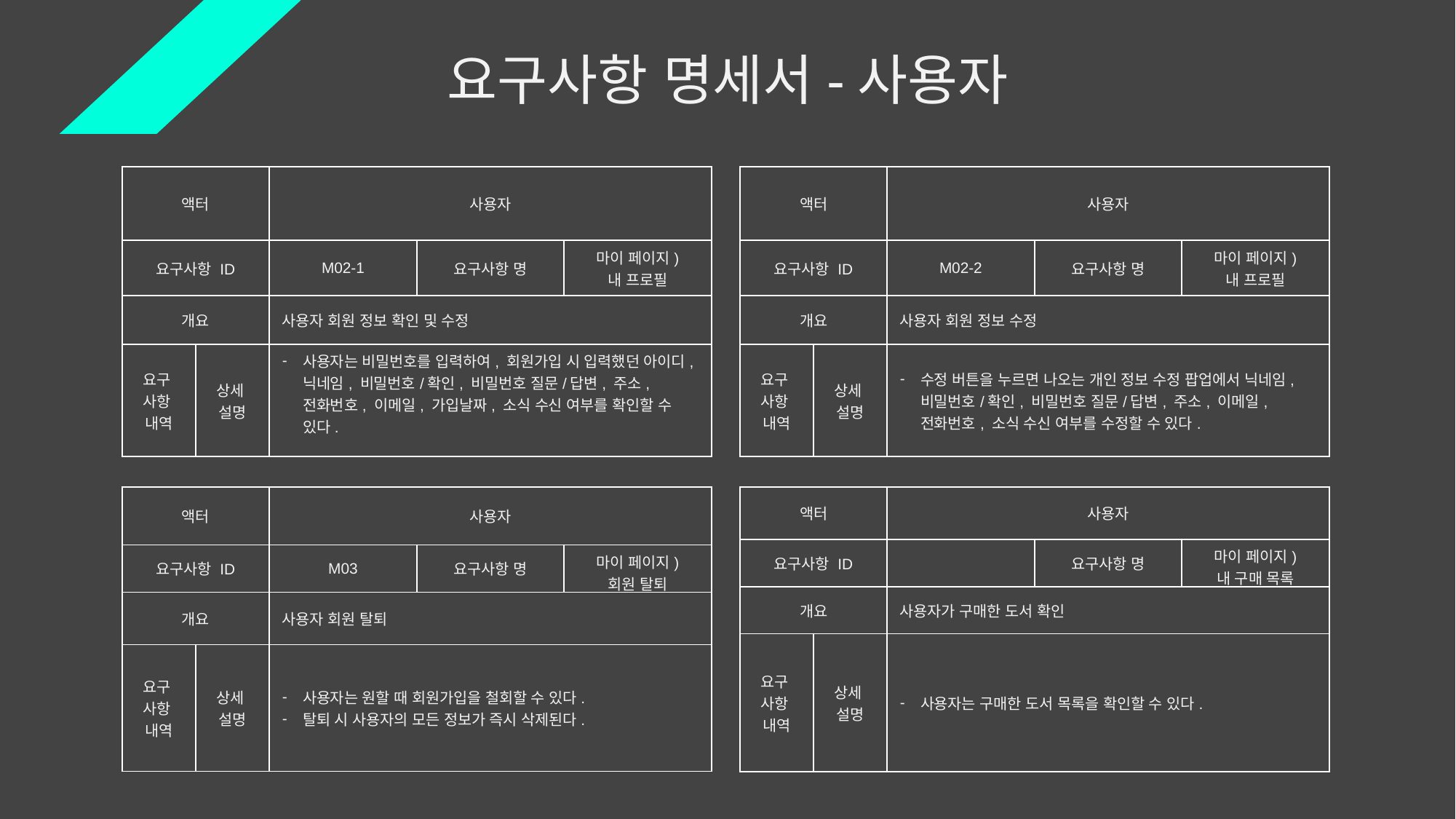

요구사항 명세서-사용자
| 액터 |  | 사용자 |  |  |
| --- | --- | --- | --- | --- |
| 요구사항 ID |  | M02-1 | 요구사항 명 | 마이 페이지) 내 프로필 |
| 개요 |  | 사용자 회원 정보 확인 및 수정 |  |  |
| 요구 사항 내역 | 상세 설명 | 사용자는 비밀번호를 입력하여, 회원가입 시 입력했던 아이디, 닉네임, 비밀번호/확인, 비밀번호 질문/답변, 주소, 전화번호, 이메일, 가입날짜, 소식 수신 여부를 확인할 수 있다. |  |  |
| 액터 |  | 사용자 |  |  |
| --- | --- | --- | --- | --- |
| 요구사항 ID |  | M02-2 | 요구사항 명 | 마이 페이지) 내 프로필 |
| 개요 |  | 사용자 회원 정보 수정 |  |  |
| 요구 사항 내역 | 상세 설명 | 수정 버튼을 누르면 나오는 개인 정보 수정 팝업에서 닉네임, 비밀번호/확인, 비밀번호 질문/답변, 주소, 이메일, 전화번호, 소식 수신 여부를 수정할 수 있다. |  |  |
| 액터 |  | 사용자 |  |  |
| --- | --- | --- | --- | --- |
| 요구사항 ID |  |  | 요구사항 명 | 마이 페이지) 내 구매 목록 |
| 개요 |  | 사용자가 구매한 도서 확인 |  |  |
| 요구 사항 내역 | 상세 설명 | 사용자는 구매한 도서 목록을 확인할 수 있다. |  |  |
| 액터 |  | 사용자 |  |  |
| --- | --- | --- | --- | --- |
| 요구사항 ID |  | M03 | 요구사항 명 | 마이 페이지) 회원 탈퇴 |
| 개요 |  | 사용자 회원 탈퇴 |  |  |
| 요구 사항 내역 | 상세 설명 | 사용자는 원할 때 회원가입을 철회할 수 있다. 탈퇴 시 사용자의 모든 정보가 즉시 삭제된다. |  |  |